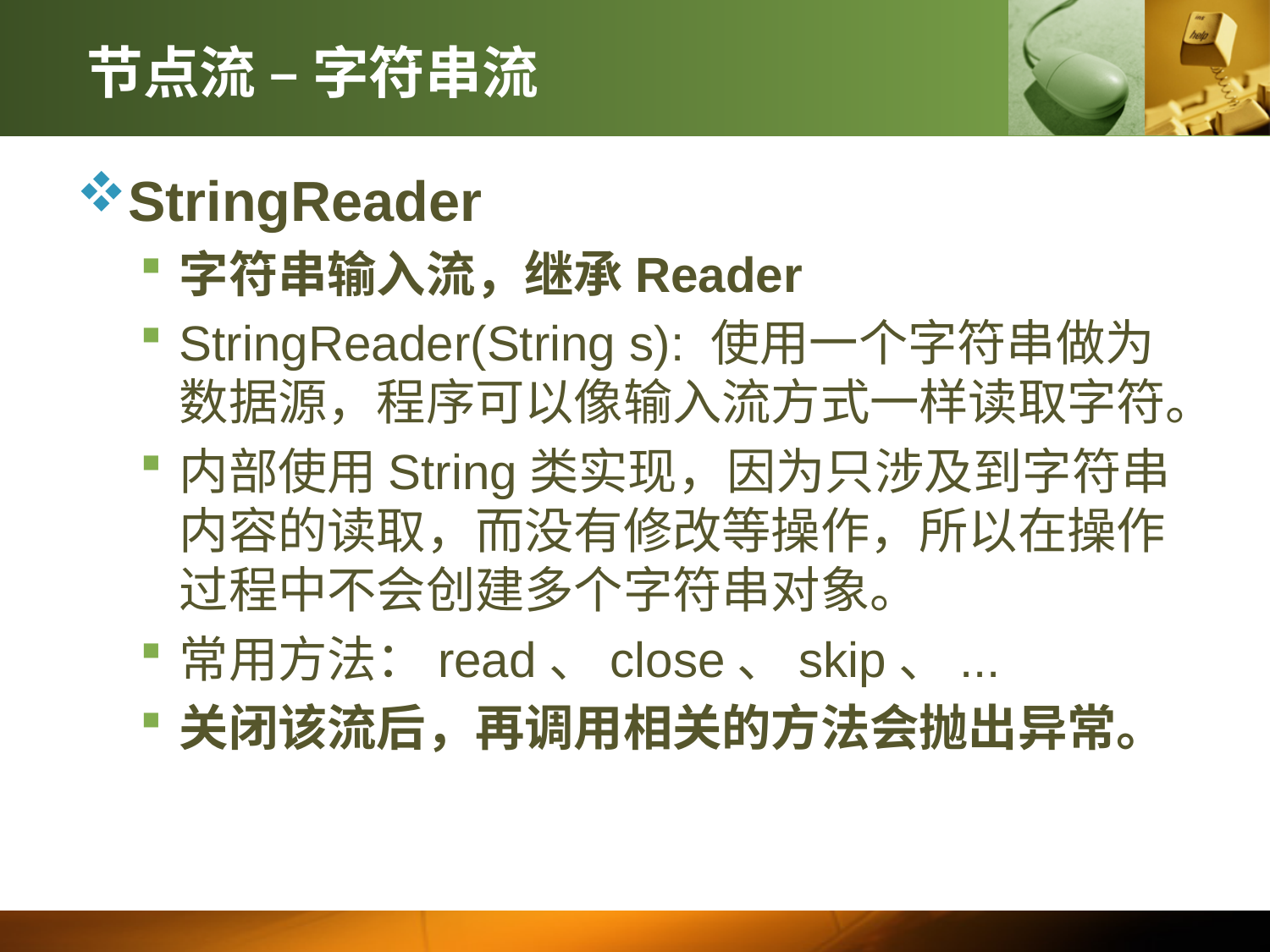

# 节点流 – 字符串流
StringReader
字符串输入流，继承Reader
StringReader(String s): 使用一个字符串做为数据源，程序可以像输入流方式一样读取字符。
内部使用String类实现，因为只涉及到字符串内容的读取，而没有修改等操作，所以在操作过程中不会创建多个字符串对象。
常用方法：read、close、skip、...
关闭该流后，再调用相关的方法会抛出异常。